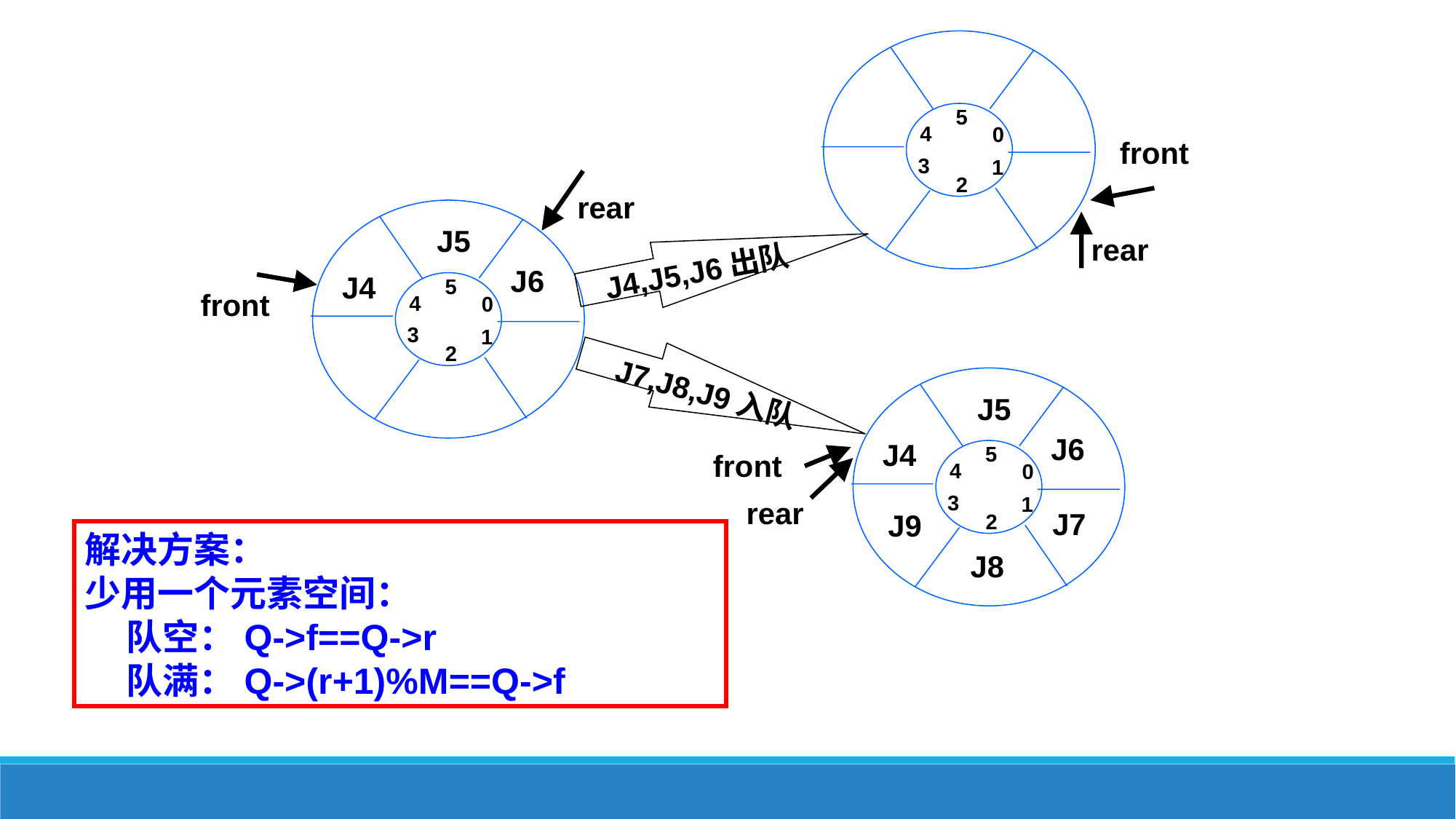

5
4
0
front

3
1

2

rear

J4,J5,J6出队

rear

J5

J6
J4
5
4
0

3
1

2

front

J7,J8,J9入队

J5

J6
J4
5
front

4
0

3
1
rear

J7
J9
2

J8
解决方案：
少用一个元素空间：
    队空：Q->f==Q->r
    队满：Q->(r+1)%M==Q->f